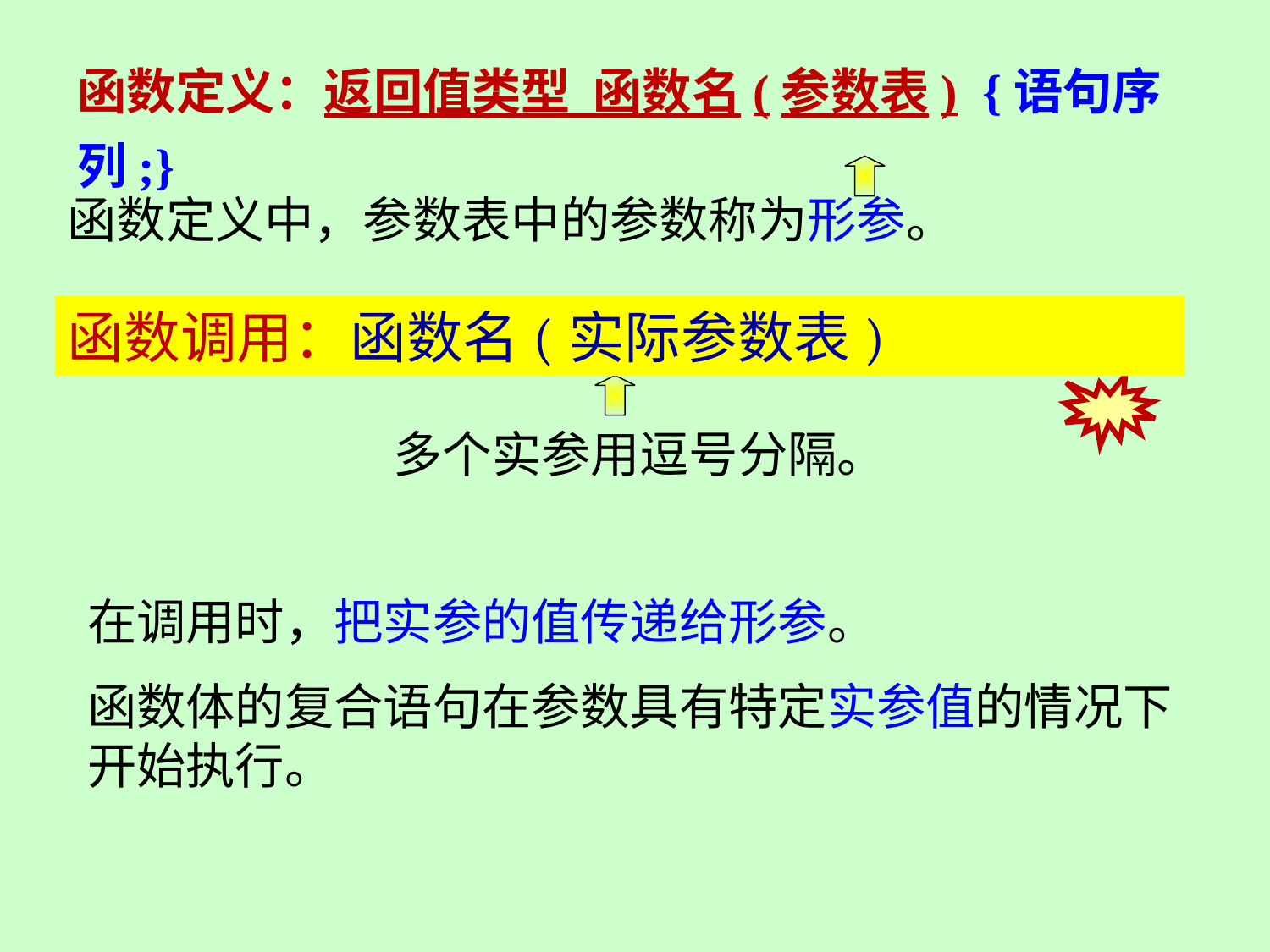

函数定义：返回值类型  函数名(参数表)  {语句序列;}

函数定义中，参数表中的参数称为形参。
函数调用：函数名(实际参数表)

多个实参用逗号分隔。

在调用时，把实参的值传递给形参。
函数体的复合语句在参数具有特定实参值的情况下开始执行。
20